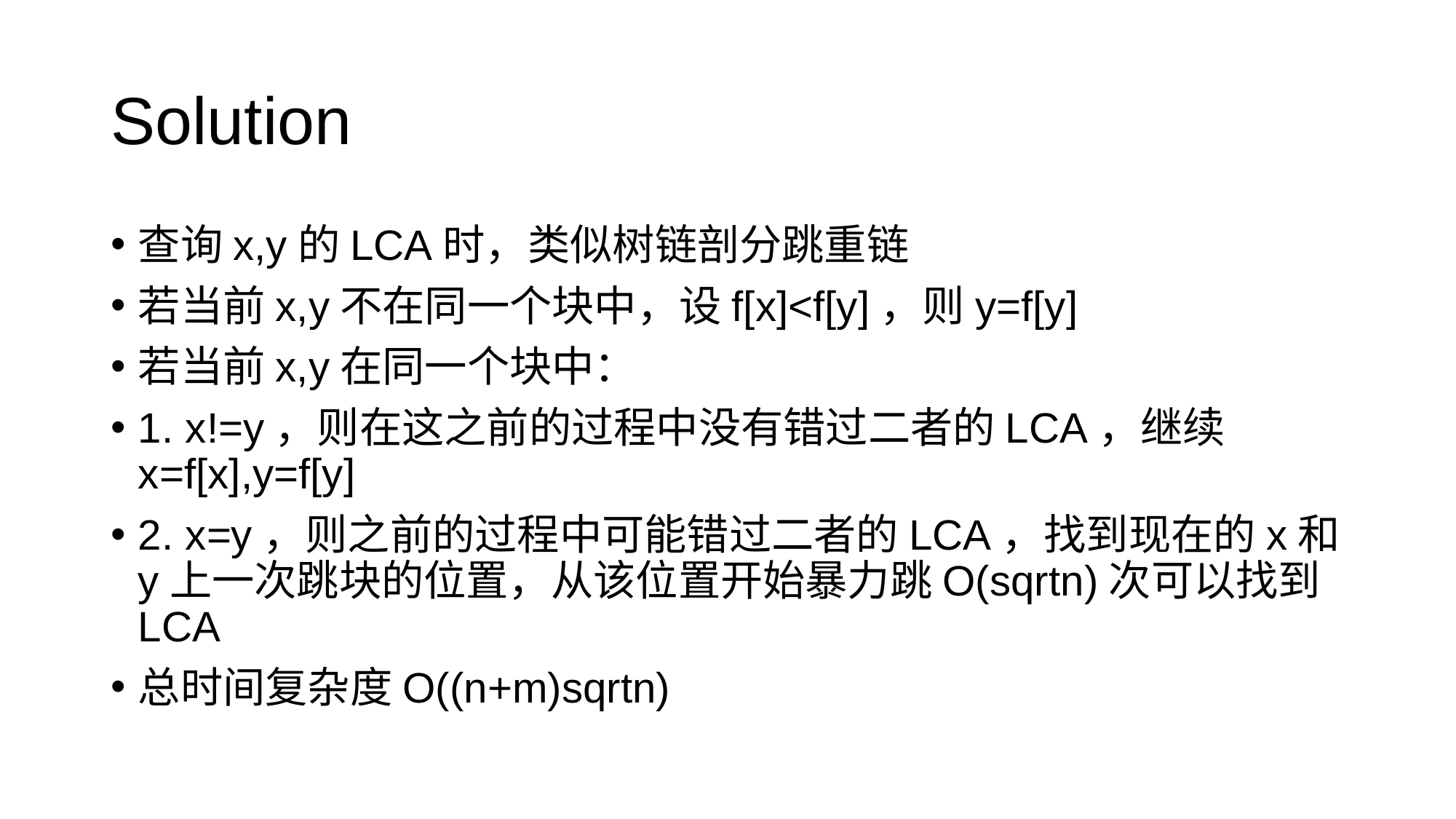

# Solution
查询x,y的LCA时，类似树链剖分跳重链
若当前x,y不在同一个块中，设f[x]<f[y]，则y=f[y]
若当前x,y在同一个块中：
1. x!=y，则在这之前的过程中没有错过二者的LCA，继续x=f[x],y=f[y]
2. x=y，则之前的过程中可能错过二者的LCA，找到现在的x和y上一次跳块的位置，从该位置开始暴力跳O(sqrtn)次可以找到LCA
总时间复杂度O((n+m)sqrtn)